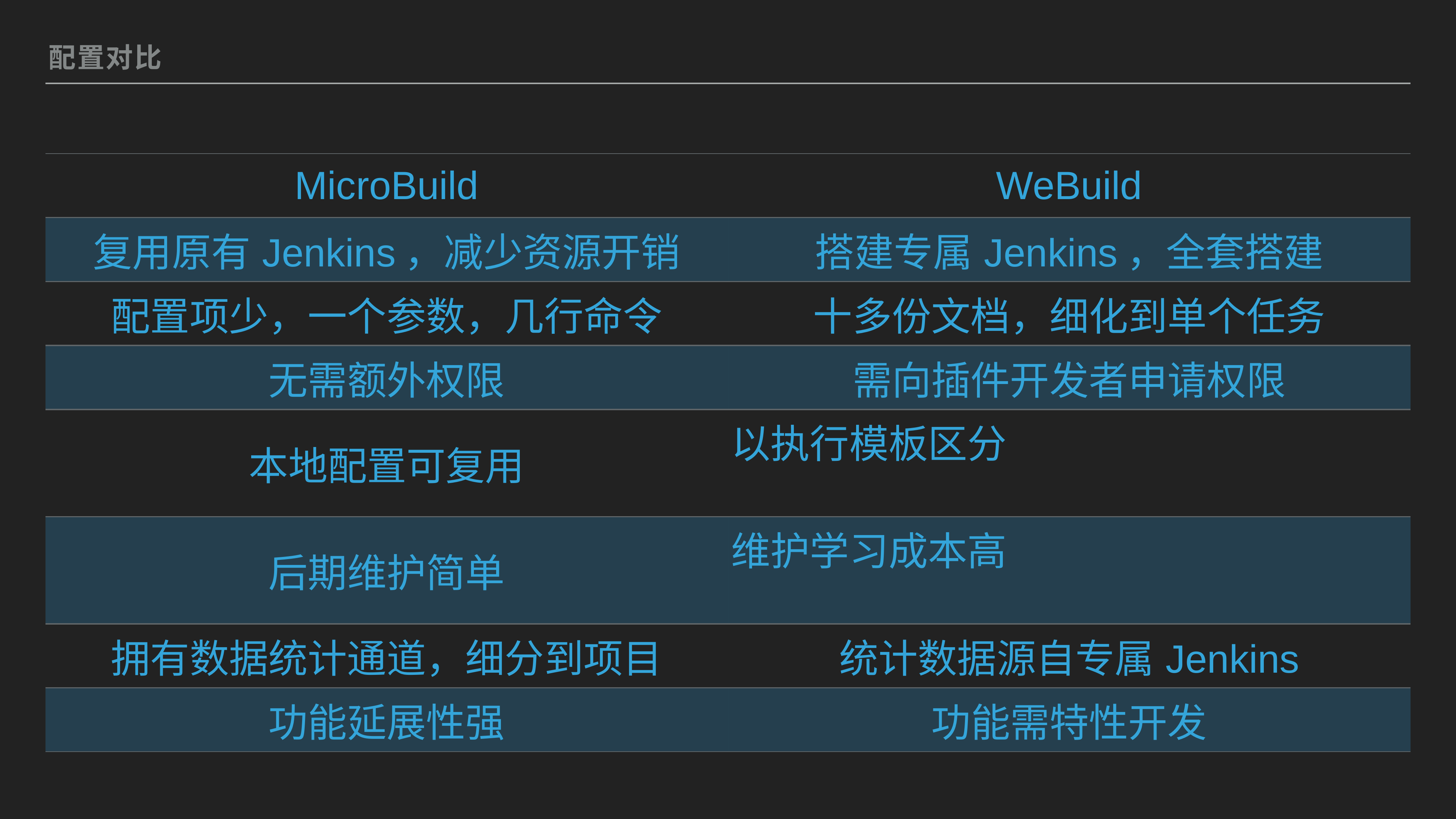

配置对比

| MicroBuild | WeBuild |
| --- | --- |
| 复用原有Jenkins，减少资源开销 | 搭建专属Jenkins，全套搭建 |
| 配置项少，一个参数，几行命令 | 十多份文档，细化到单个任务 |
| 无需额外权限 | 需向插件开发者申请权限 |
| 本地配置可复用 | 以执行模板区分 |
| 后期维护简单 | 维护学习成本高 |
| 拥有数据统计通道，细分到项目 | 统计数据源自专属Jenkins |
| 功能延展性强 | 功能需特性开发 |